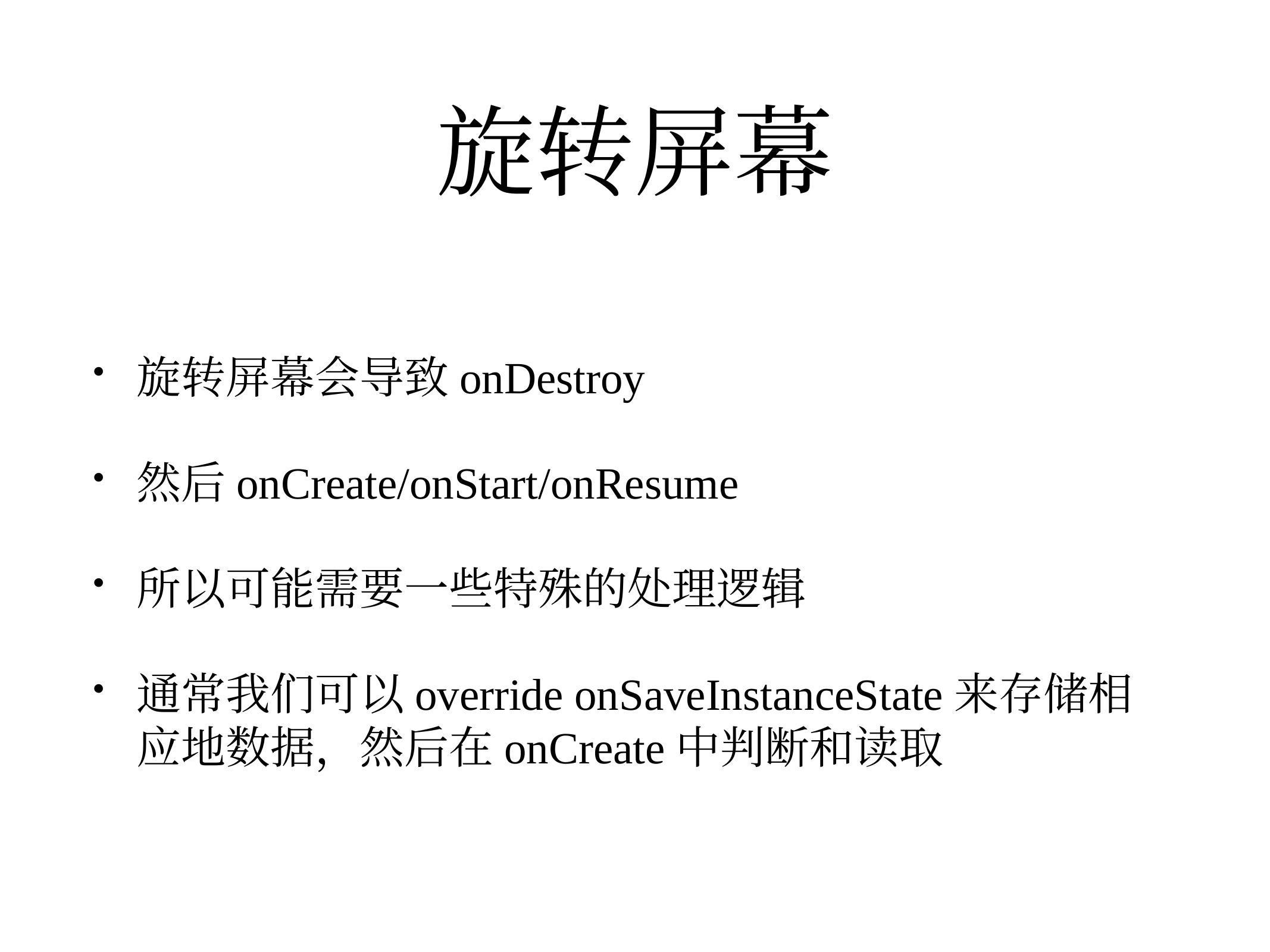

# 旋转屏幕
旋转屏幕会导致onDestroy
然后onCreate/onStart/onResume
所以可能需要一些特殊的处理逻辑
通常我们可以override onSaveInstanceState来存储相应地数据，然后在onCreate中判断和读取